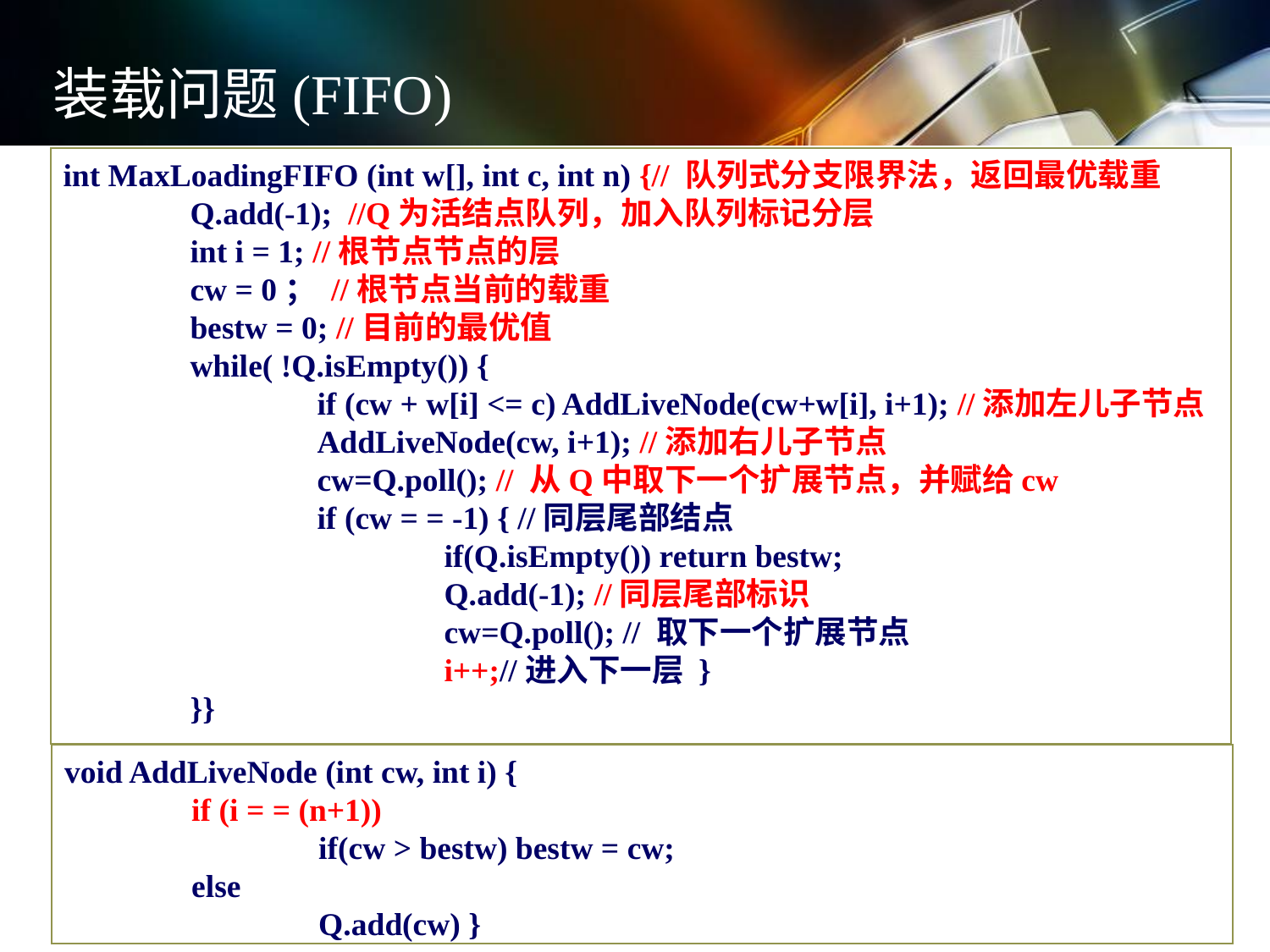

装载问题(FIFO)
int MaxLoadingFIFO (int w[], int c, int n) {// 队列式分支限界法，返回最优载重
	Q.add(-1);  //Q为活结点队列，加入队列标记分层
	int i = 1; //根节点节点的层
	cw = 0； //根节点当前的载重
	bestw = 0; //目前的最优值
	while( !Q.isEmpty()) {
		if (cw + w[i] <= c) AddLiveNode(cw+w[i], i+1); //添加左儿子节点
		AddLiveNode(cw, i+1); //添加右儿子节点
		cw=Q.poll(); // 从Q中取下一个扩展节点，并赋给cw
		if (cw = = -1) { //同层尾部结点
			if(Q.isEmpty()) return bestw;
			Q.add(-1); //同层尾部标识
			cw=Q.poll(); // 取下一个扩展节点
			i++;//进入下一层 }
	}}
void AddLiveNode (int cw, int i) {
	if (i = = (n+1))
		if(cw > bestw) bestw = cw;
	else
		Q.add(cw) }